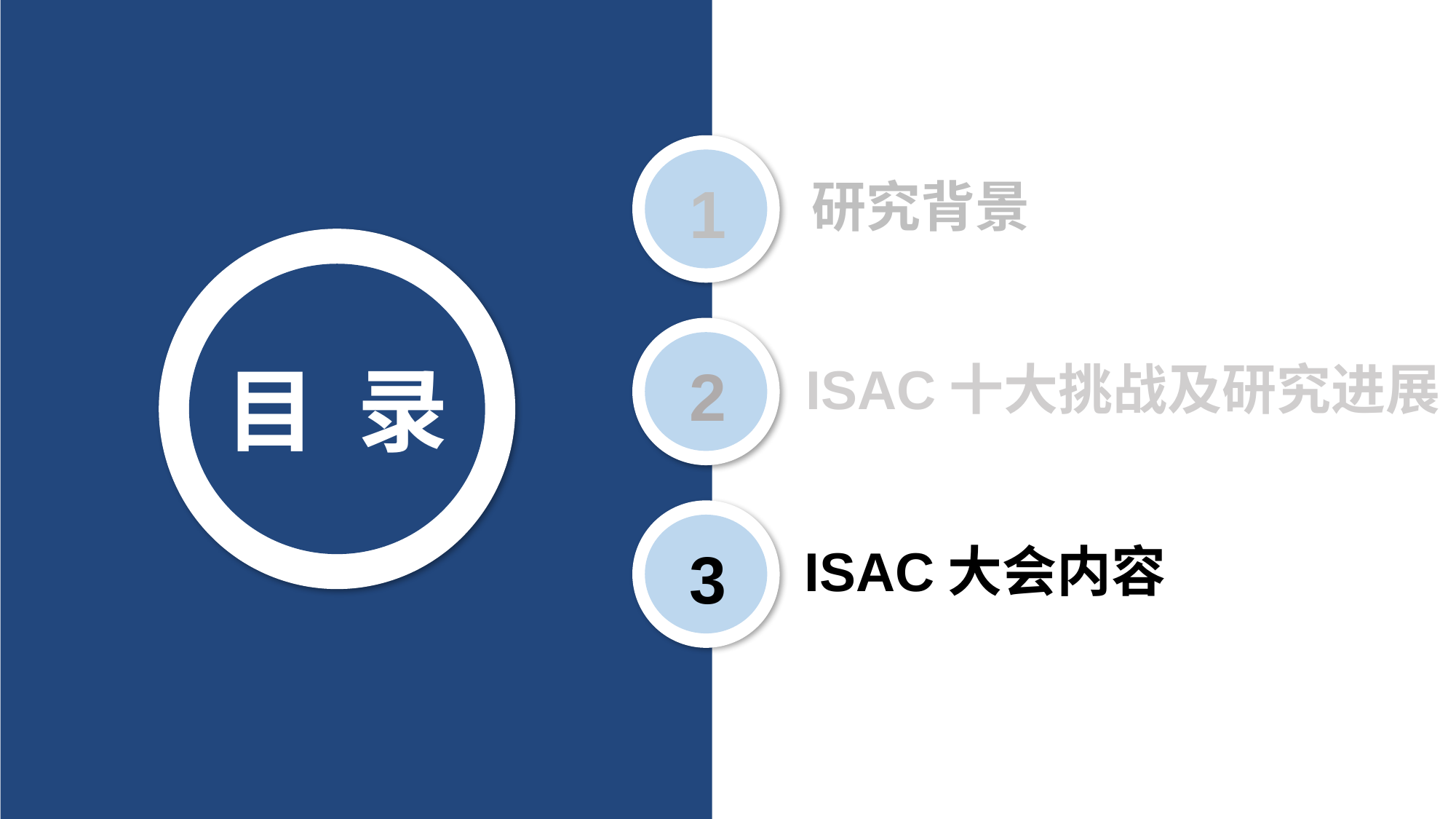

1
研究背景

2
ISAC十大挑战及研究进展

3
ISAC大会内容

目  录